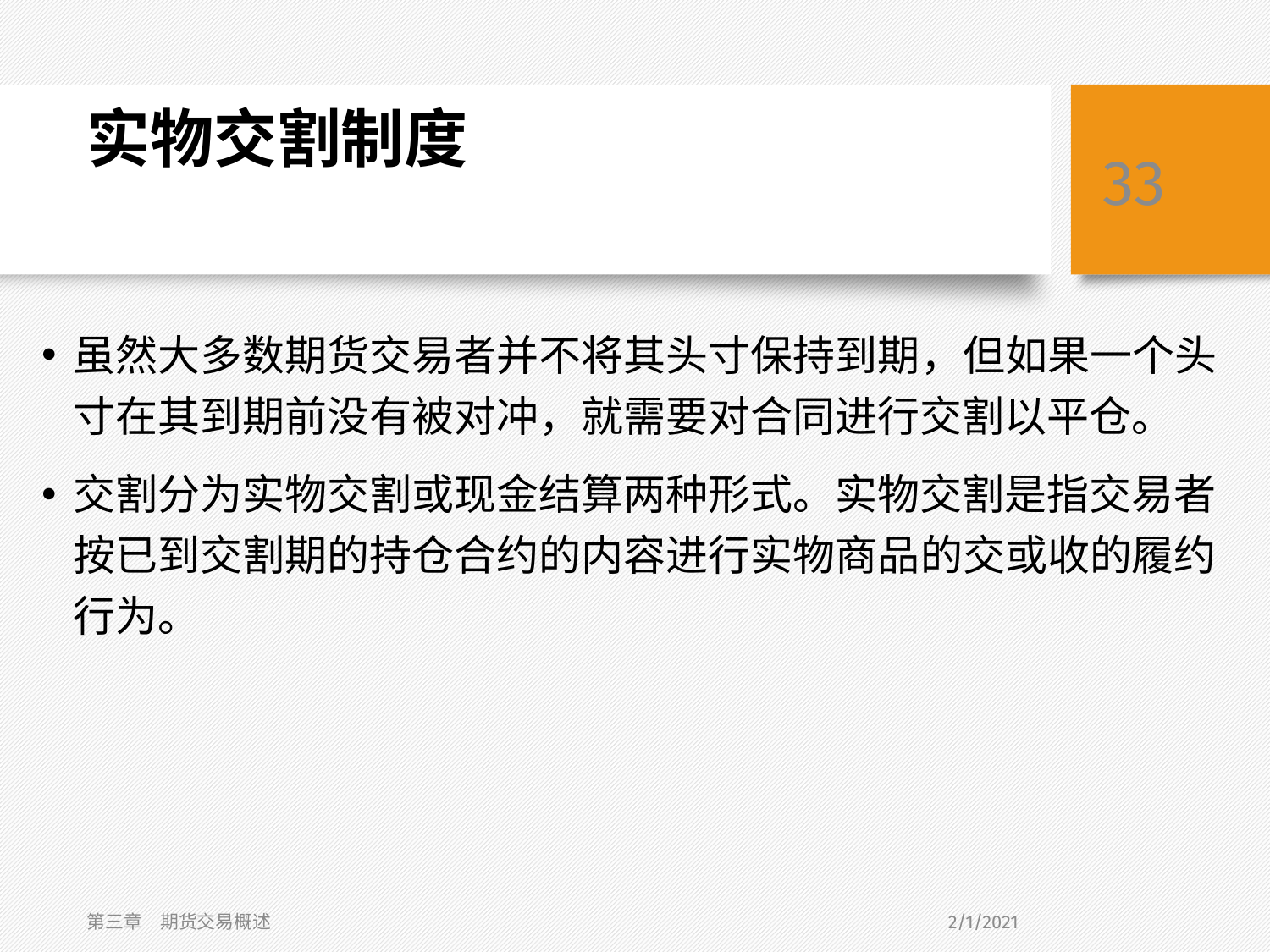

# 实物交割制度
33
虽然大多数期货交易者并不将其头寸保持到期，但如果一个头寸在其到期前没有被对冲，就需要对合同进行交割以平仓。
交割分为实物交割或现金结算两种形式。实物交割是指交易者按已到交割期的持仓合约的内容进行实物商品的交或收的履约行为。
2/1/2021
第三章　期货交易概述